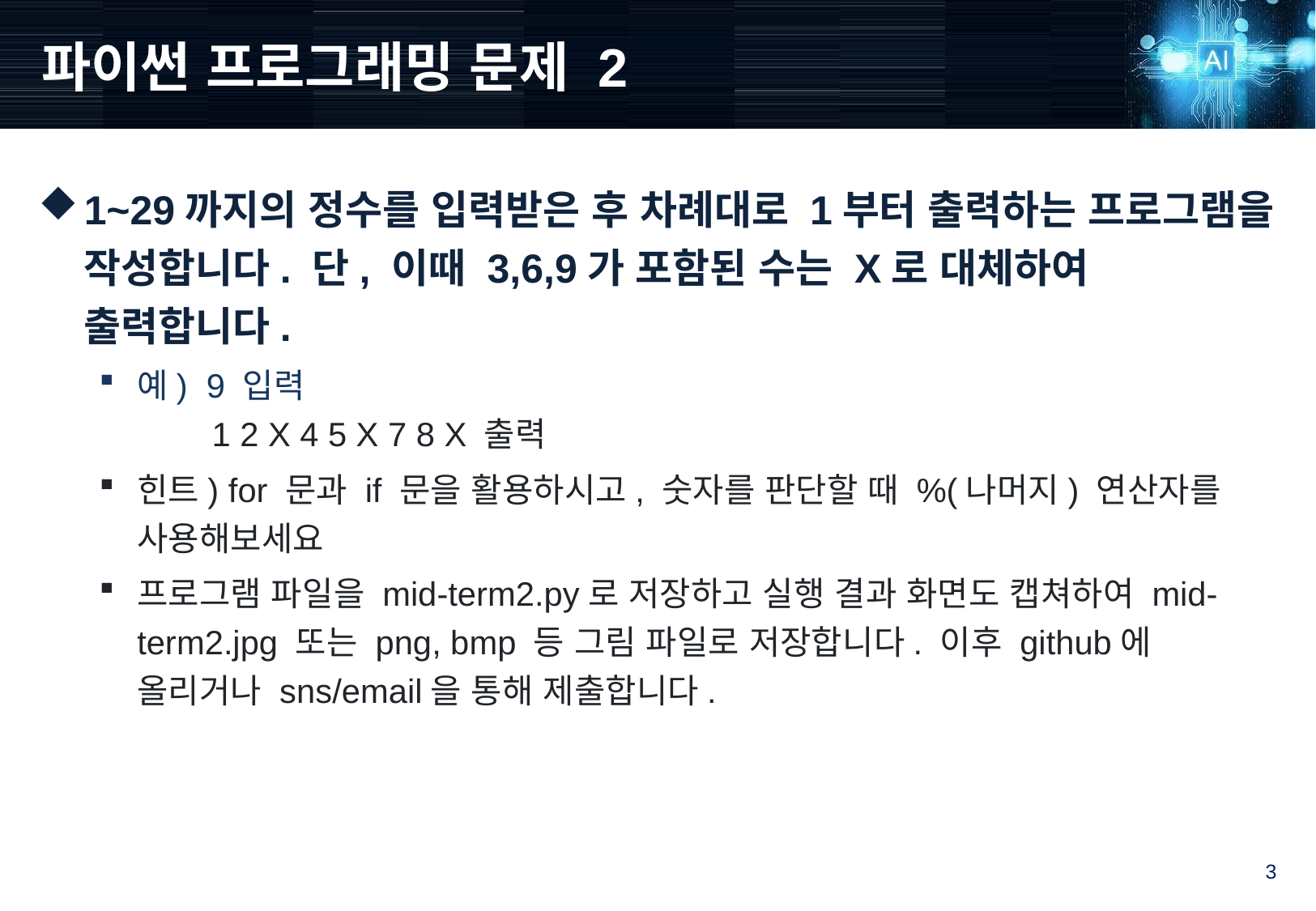

# 파이썬 프로그래밍 문제 2
1~29까지의 정수를 입력받은 후 차례대로 1부터 출력하는 프로그램을 작성합니다. 단, 이때 3,6,9가 포함된 수는 X로 대체하여 출력합니다.
예)  9 입력
       1 2 X 4 5 X 7 8 X 출력
힌트) for 문과 if 문을 활용하시고, 숫자를 판단할 때 %(나머지) 연산자를 사용해보세요
프로그램 파일을 mid-term2.py로 저장하고 실행 결과 화면도 캡쳐하여 mid-term2.jpg 또는 png, bmp 등 그림 파일로 저장합니다. 이후 github에 올리거나 sns/email을 통해 제출합니다.

3